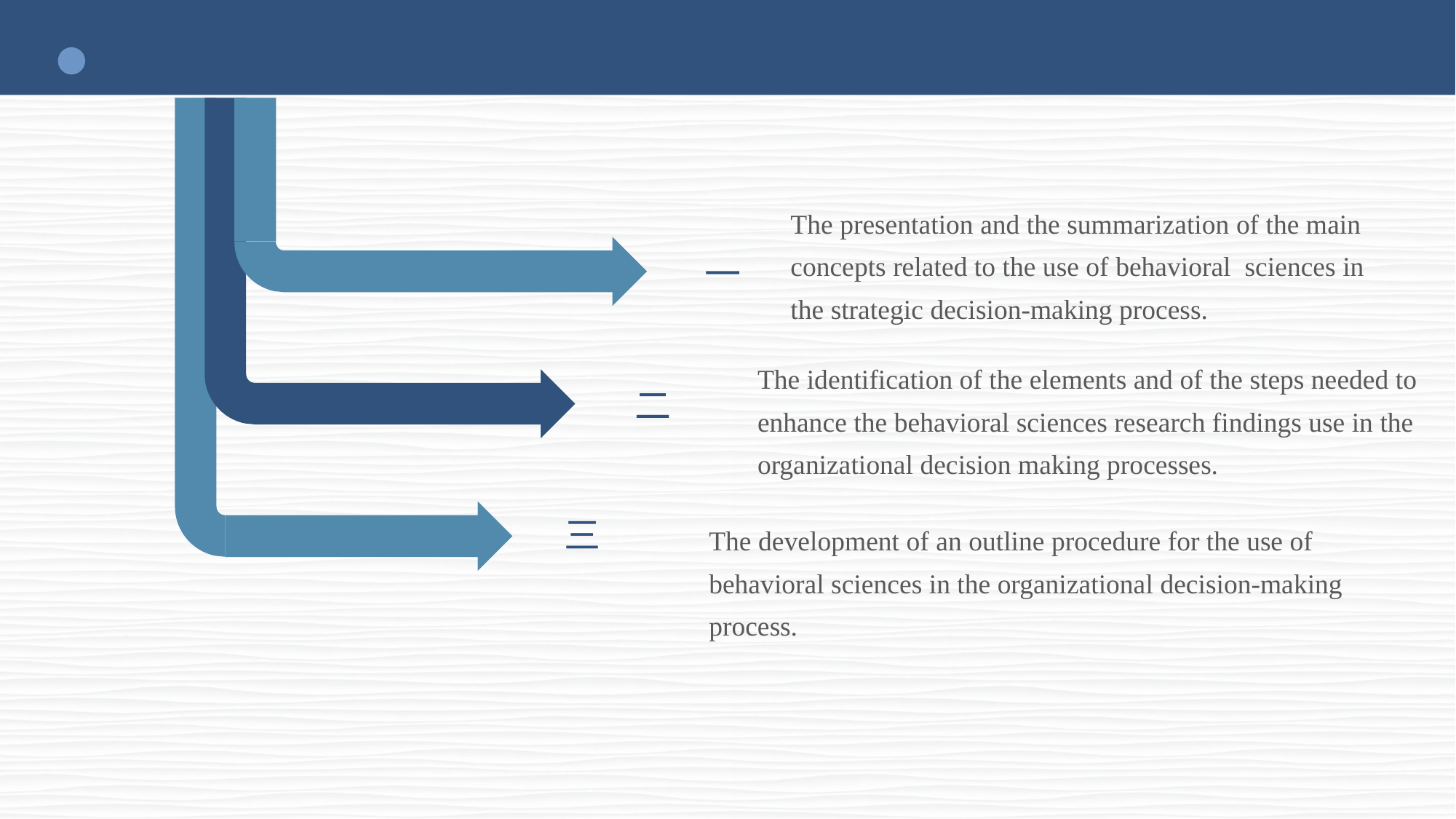

The presentation and the summarization of the main concepts related to the use of behavioral  sciences in the strategic decision-making process.

一
The identification of the elements and of the steps needed to enhance the behavioral sciences research findings use in the organizational decision making processes.

二

三
The development of an outline procedure for the use of behavioral sciences in the organizational decision-making process.